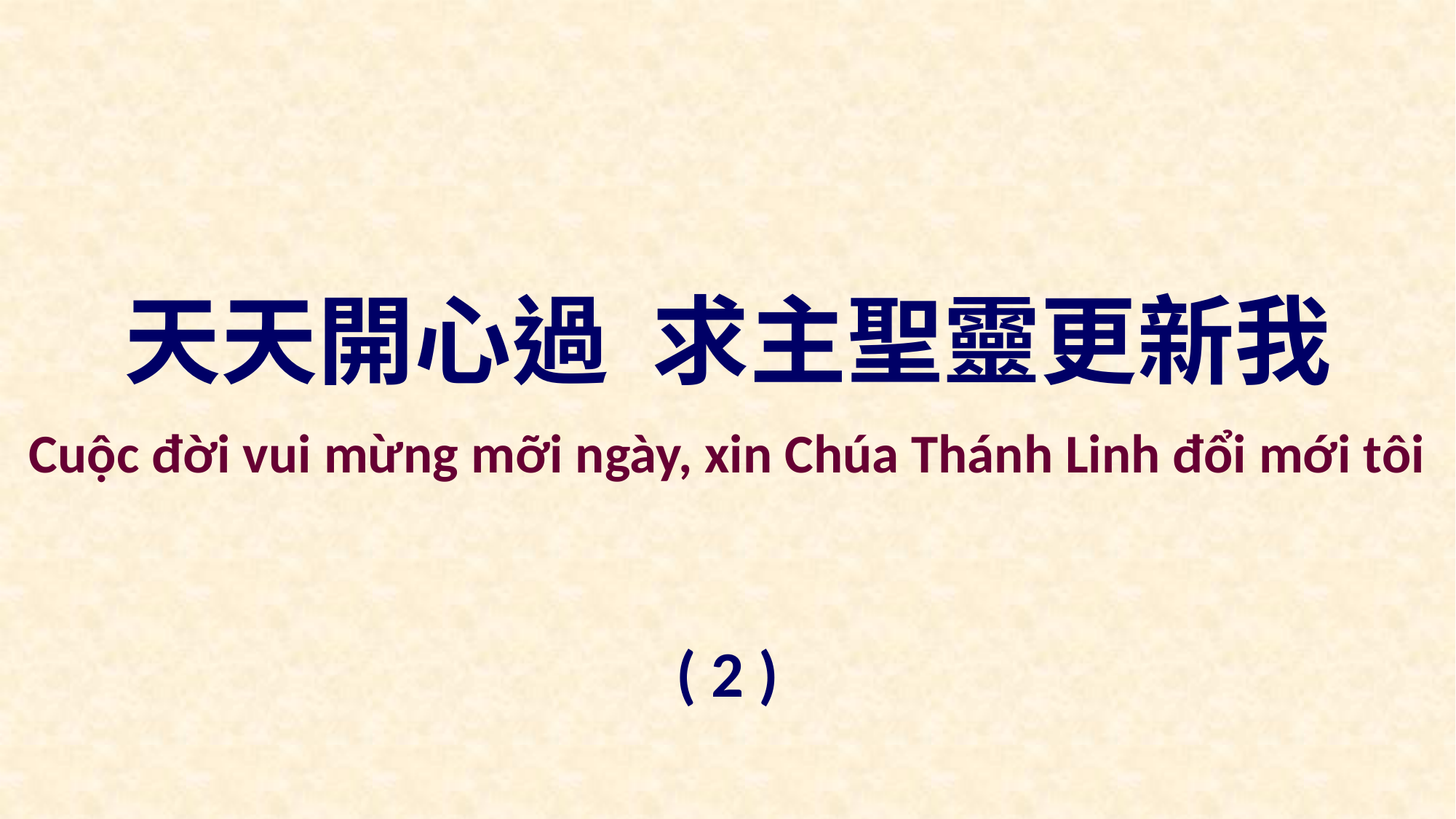

天天開心過  求主聖靈更新我
Cuộc đời vui mừng mỡi ngày, xin Chúa Thánh Linh đổi mới tôi
( 2 )